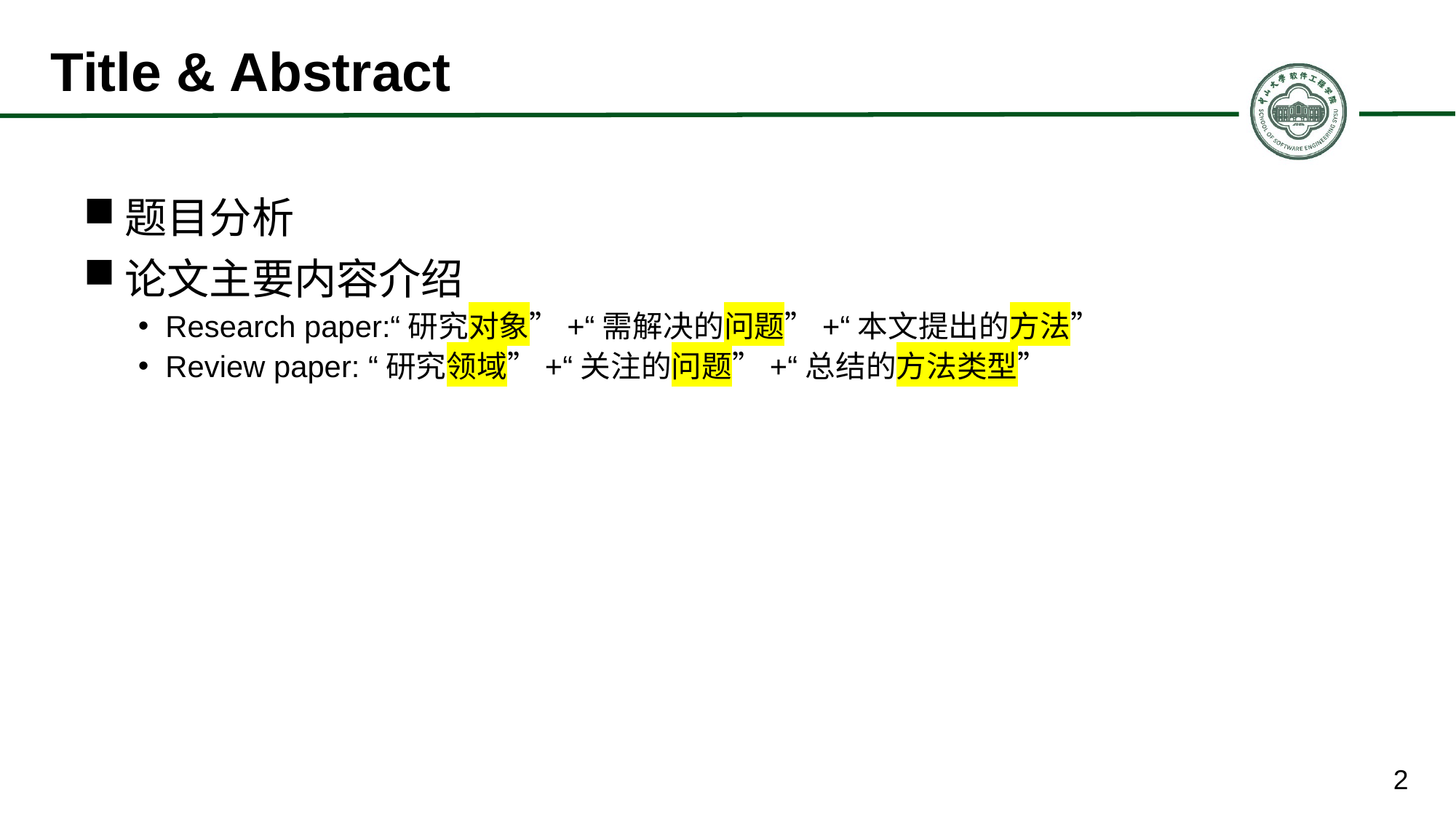

Title & Abstract
题目分析
论文主要内容介绍
Research paper:“研究对象”+“需解决的问题”+“本文提出的方法”
Review paper: “研究领域”+“关注的问题”+“总结的方法类型”

2